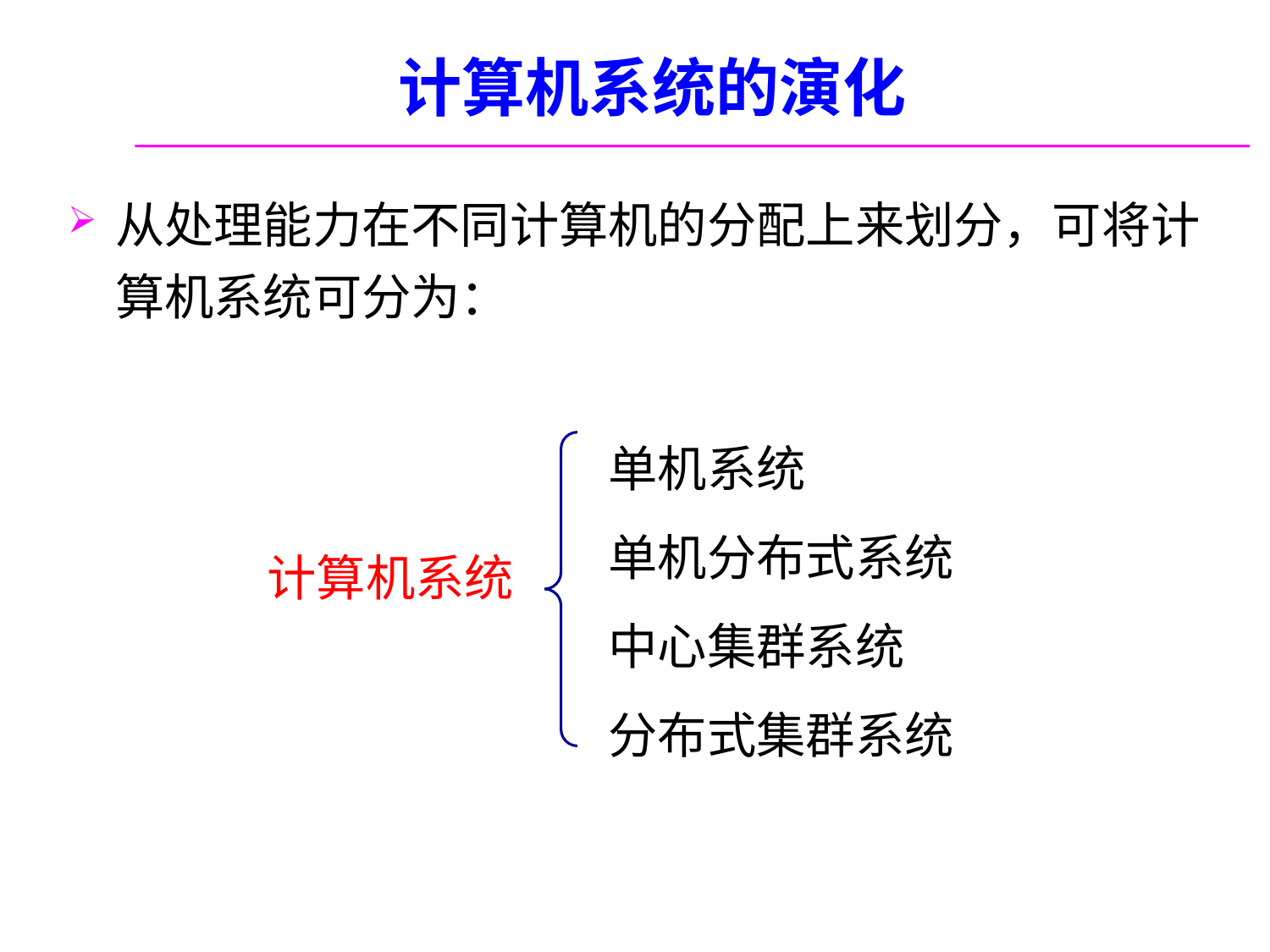

# 计算机系统的演化
从处理能力在不同计算机的分配上来划分，可将计算机系统可分为：
单机系统
单机分布式系统
中心集群系统
分布式集群系统

计算机系统
22